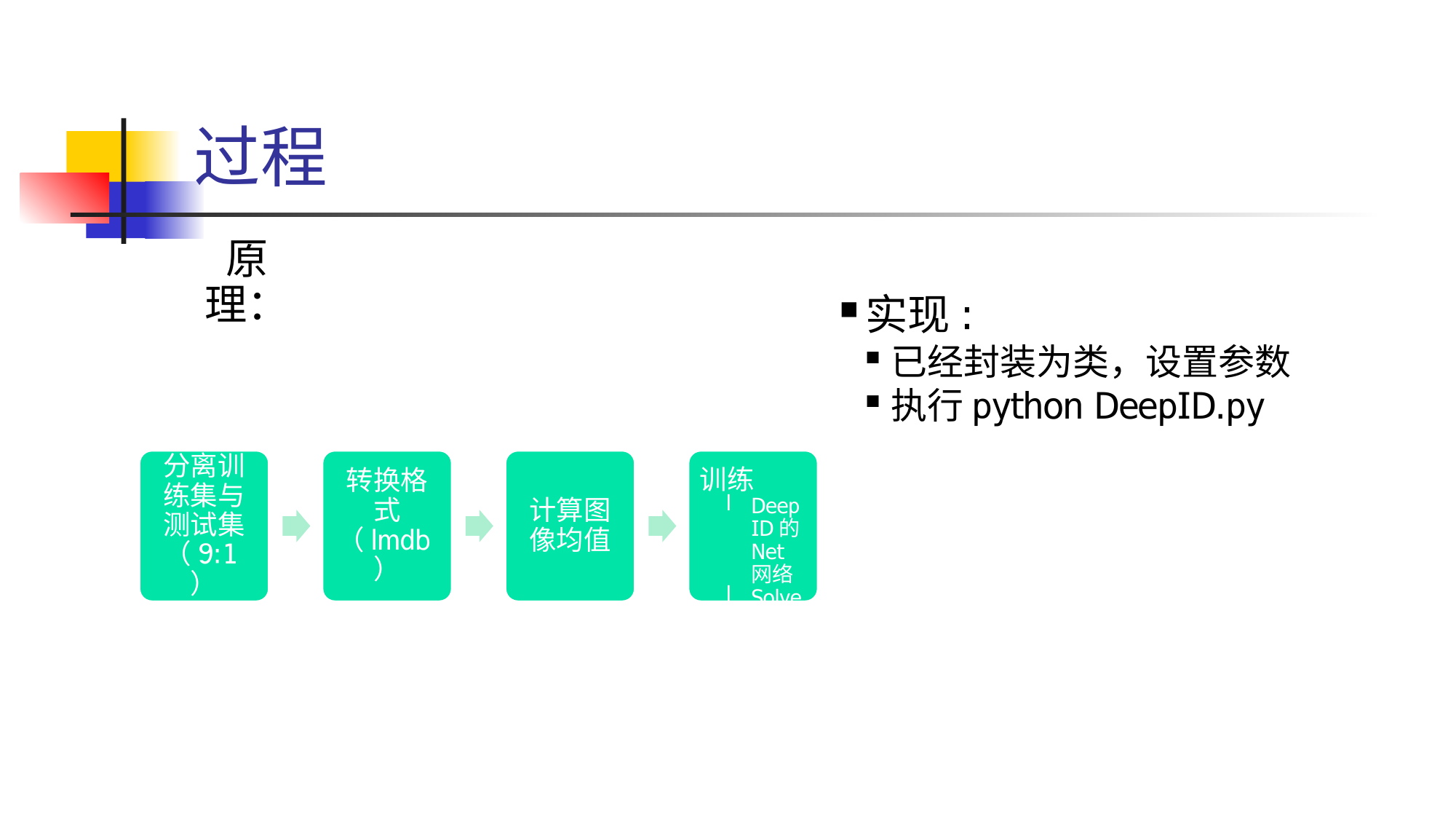

过程
实现:
已经封装为类，设置参数
执行python DeepID.py

原理：
分离训练集与测试集（9:1）
转换格式（lmdb）
计算图像均值
训练
DeepID的Net网络
Solver